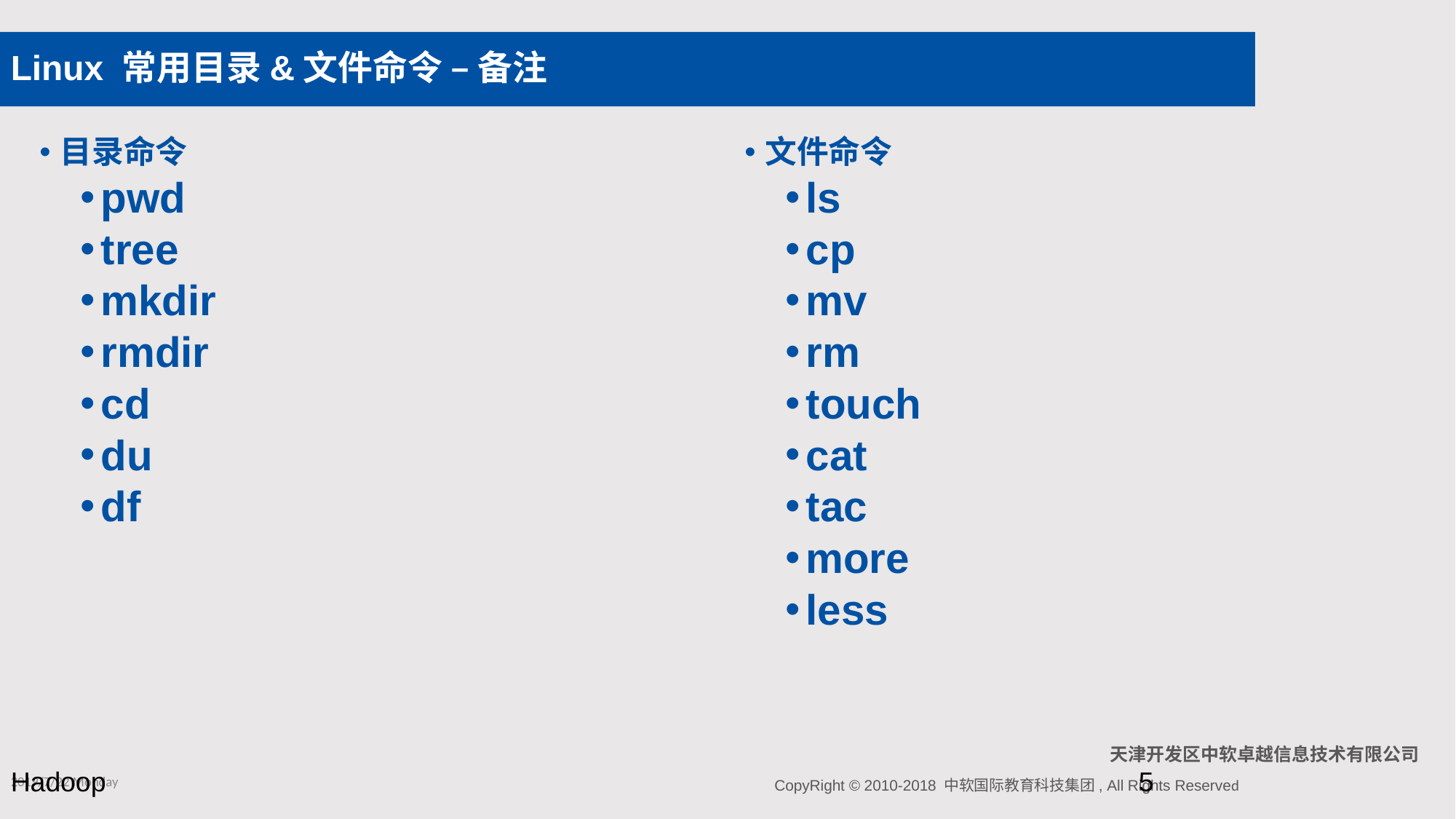

# Linux 常用目录&文件命令 – 备注
目录命令
pwd
tree
mkdir
rmdir
cd
du
df
文件命令
ls
cp
mv
rm
touch
cat
tac
more
less
2019/7/22 Monday
Hadoop
5